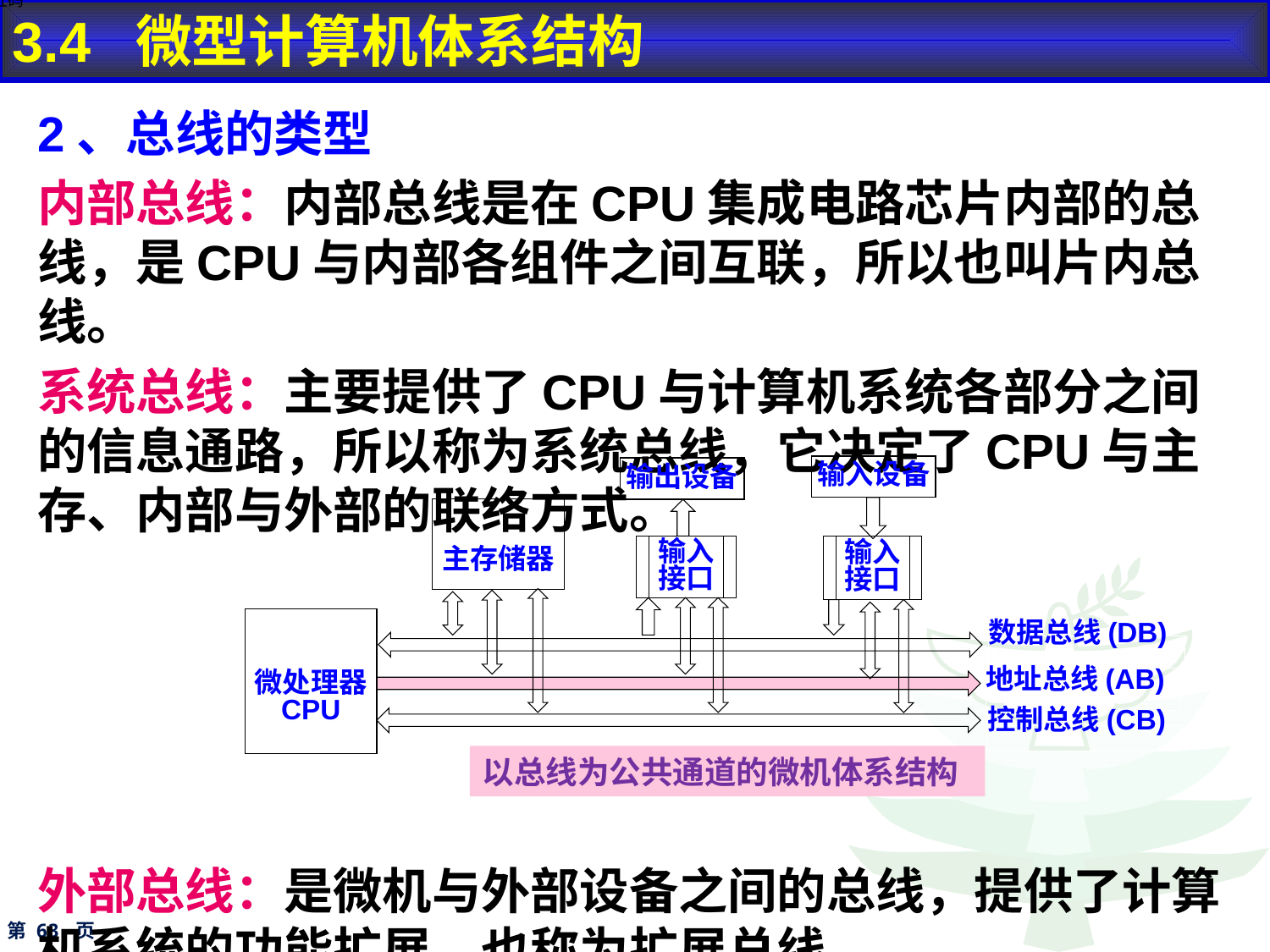

3.4  微型计算机体系结构

地址码
2、总线的类型
内部总线：内部总线是在CPU集成电路芯片内部的总线，是CPU与内部各组件之间互联，所以也叫片内总线。
系统总线：主要提供了CPU与计算机系统各部分之间的信息通路，所以称为系统总线，它决定了CPU与主存、内部与外部的联络方式。

外部总线：是微机与外部设备之间的总线，提供了计算机系统的功能扩展，也称为扩展总线。
输入设备

主存储器

输入
接口

微处理器
CPU

数据总线(DB)

地址总线(AB)

控制总线(CB)

输出设备

输入接口

以总线为公共通道的微机体系结构